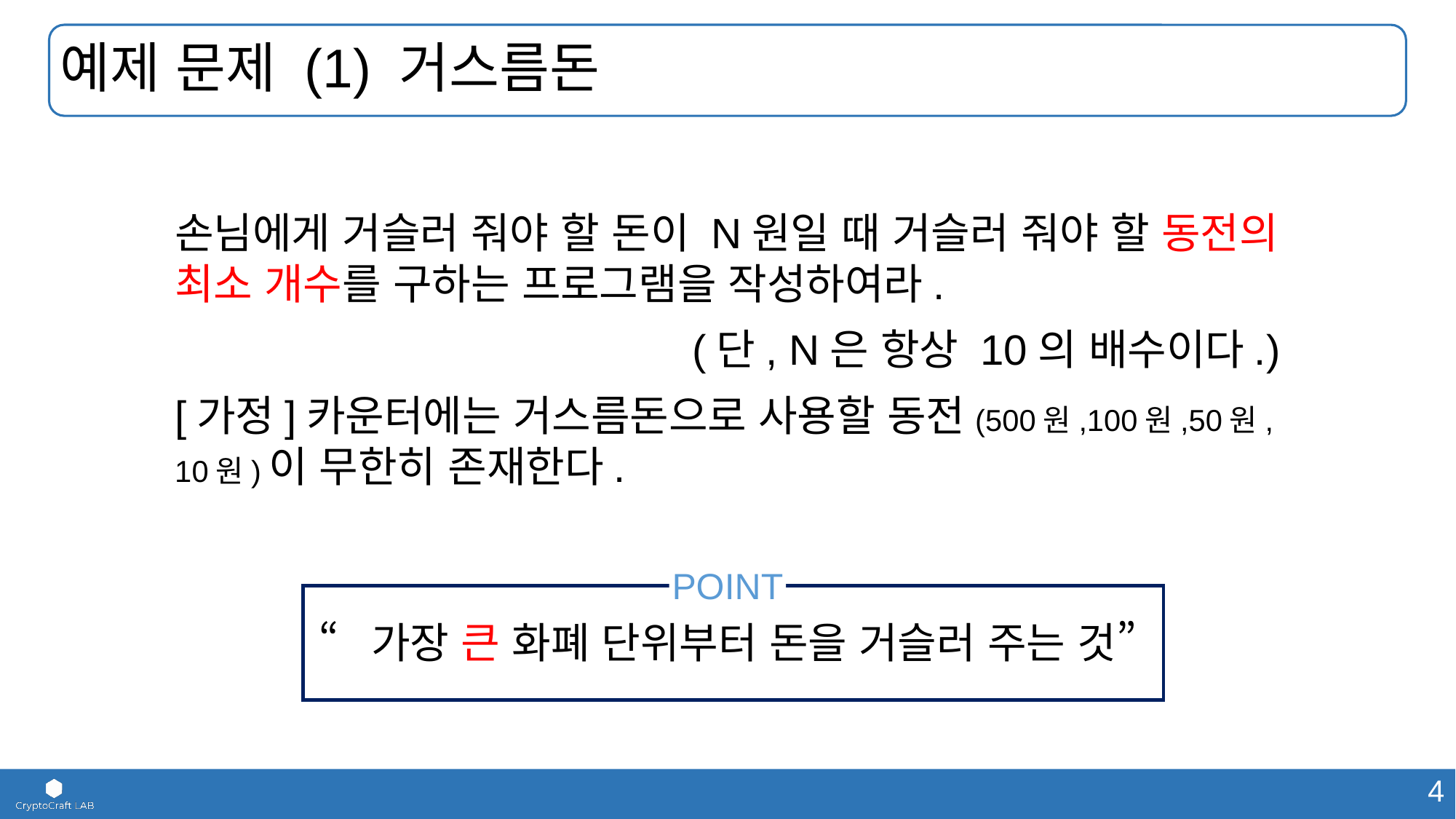

# 예제 문제 (1) 거스름돈
손님에게 거슬러 줘야 할 돈이 N원일 때 거슬러 줘야 할 동전의 최소 개수를 구하는 프로그램을 작성하여라.
(단, N은 항상 10의 배수이다.)
[가정]카운터에는 거스름돈으로 사용할 동전(500원,100원,50원, 10원)이 무한히 존재한다.

POINT

“가장 큰 화폐 단위부터 돈을 거슬러 주는 것”